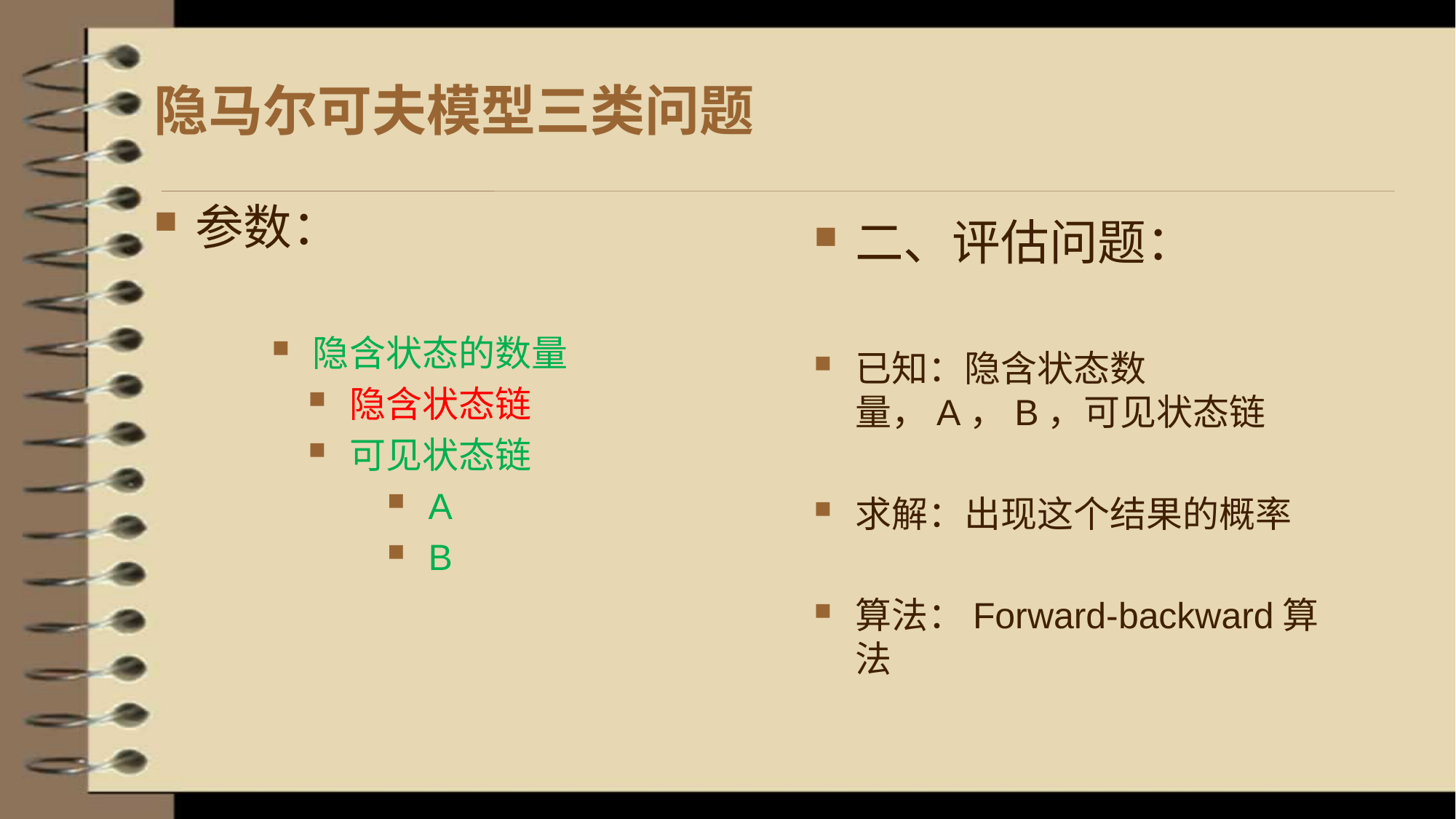

# 隐马尔可夫模型三类问题
参数：

隐含状态的数量
隐含状态链
可见状态链
A
B

二、评估问题：

已知：隐含状态数量，A，B，可见状态链

求解：出现这个结果的概率

算法：Forward-backward算法